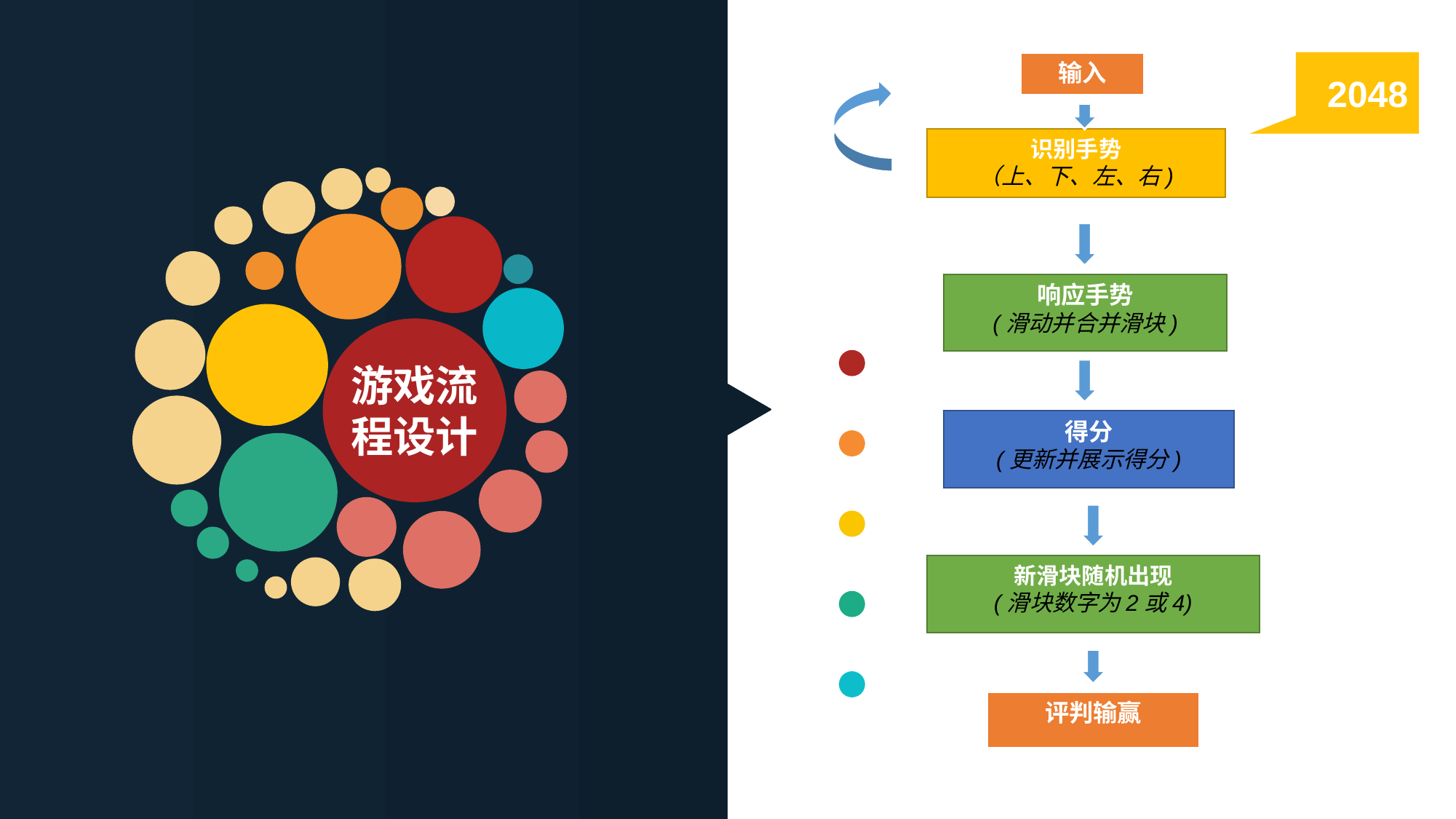

2048
输入

识别手势
（上、下、左、右)

响应手势
(滑动并合并滑块)

得分
(更新并展示得分)

新滑块随机出现
(滑块数字为2或4)

评判输赢

游戏流程设计